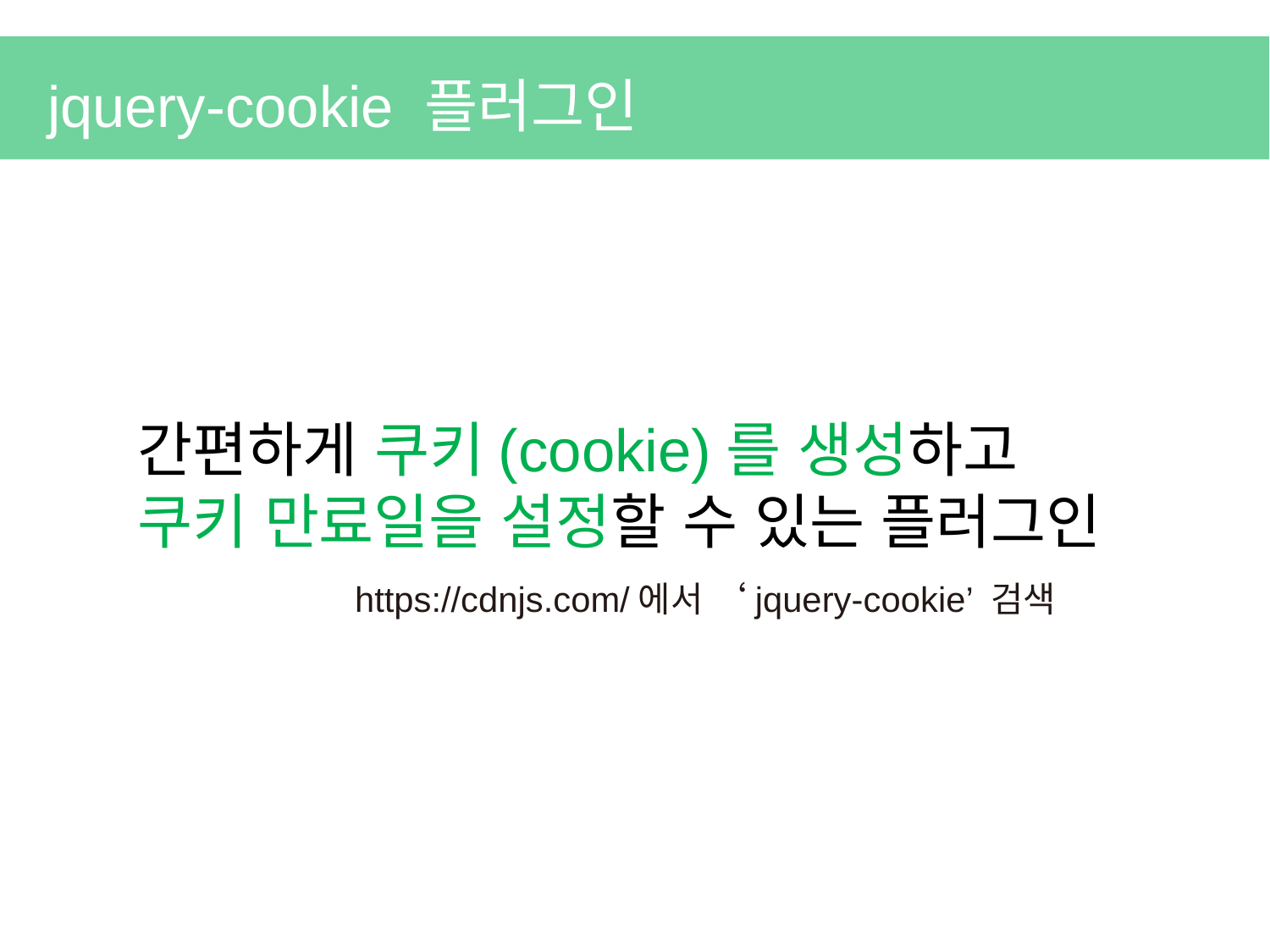

jquery-cookie 플러그인
간편하게 쿠키(cookie)를 생성하고
쿠키 만료일을 설정할 수 있는 플러그인
https://cdnjs.com/에서 ‘jquery-cookie’ 검색